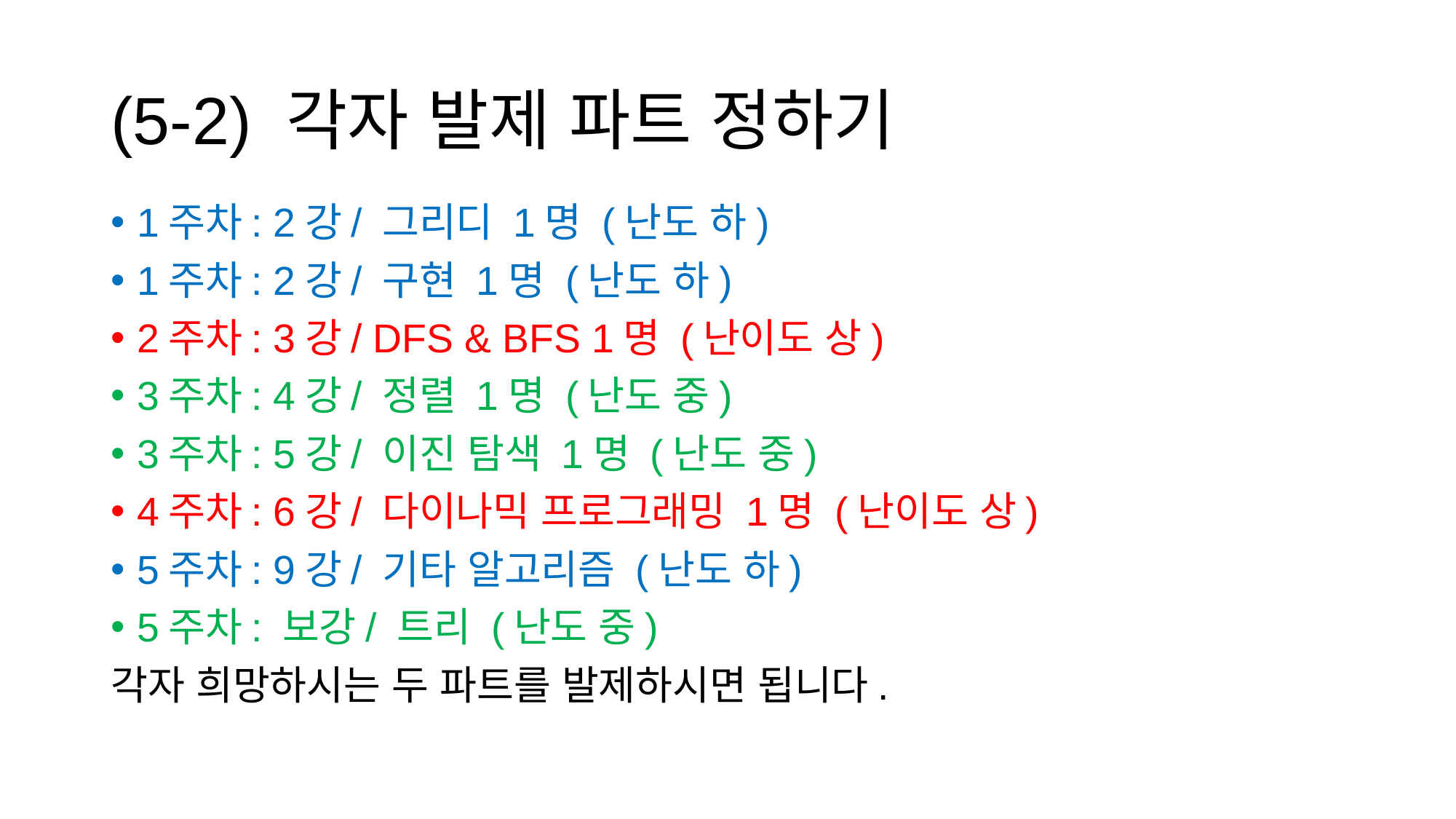

# (5-2) 각자 발제 파트 정하기
1주차: 2강/ 그리디 1명 (난도 하)
1주차: 2강/ 구현 1명 (난도 하)
2주차: 3강/ DFS & BFS 1명 (난이도 상)
3주차: 4강/ 정렬 1명 (난도 중)
3주차: 5강/ 이진 탐색 1명 (난도 중)
4주차: 6강/ 다이나믹 프로그래밍 1명 (난이도 상)
5주차: 9강/ 기타 알고리즘 (난도 하)
5주차: 보강/ 트리 (난도 중)
각자 희망하시는 두 파트를 발제하시면 됩니다.